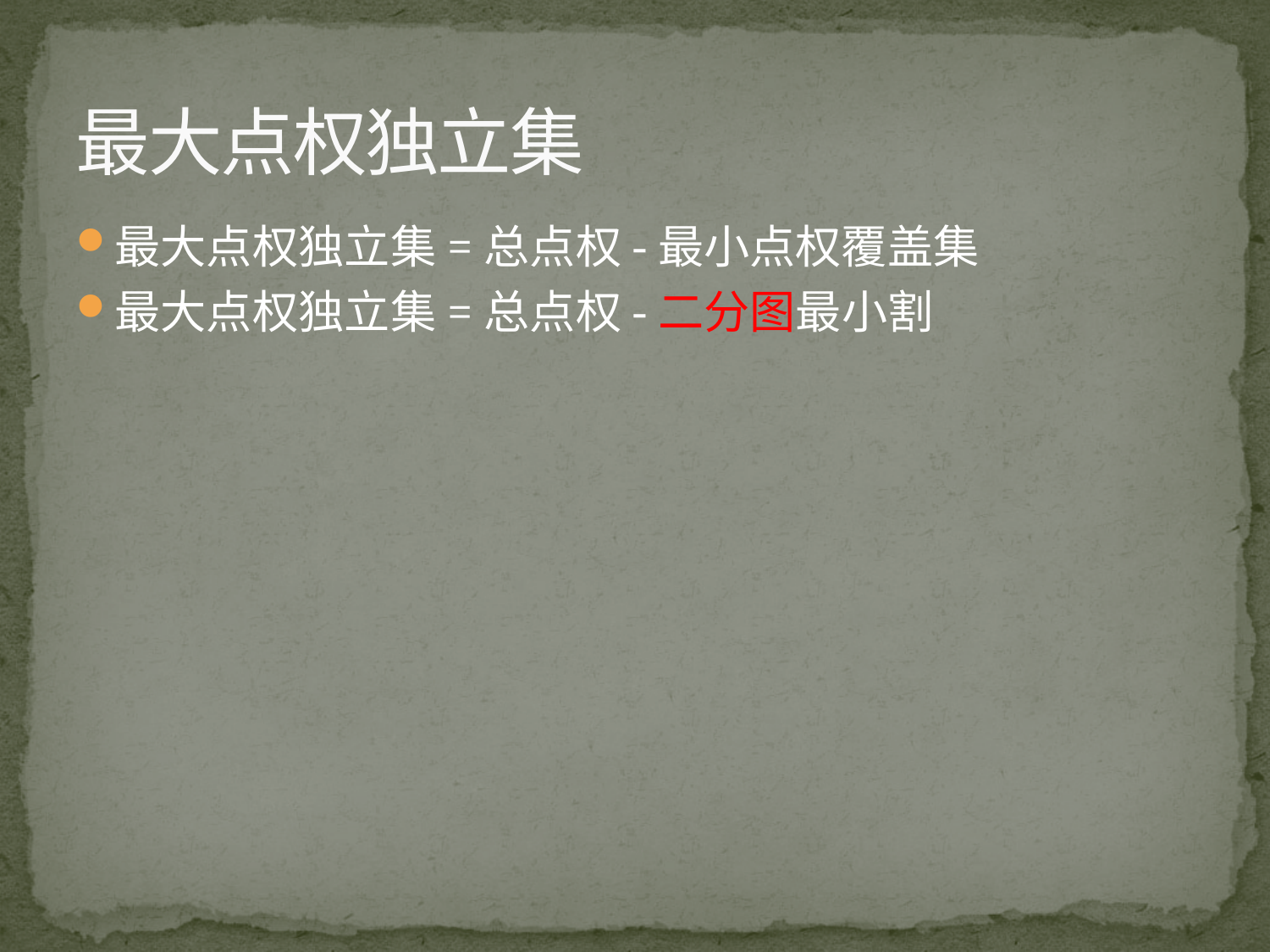

# 最大点权独立集
最大点权独立集=总点权-最小点权覆盖集
最大点权独立集=总点权-二分图最小割